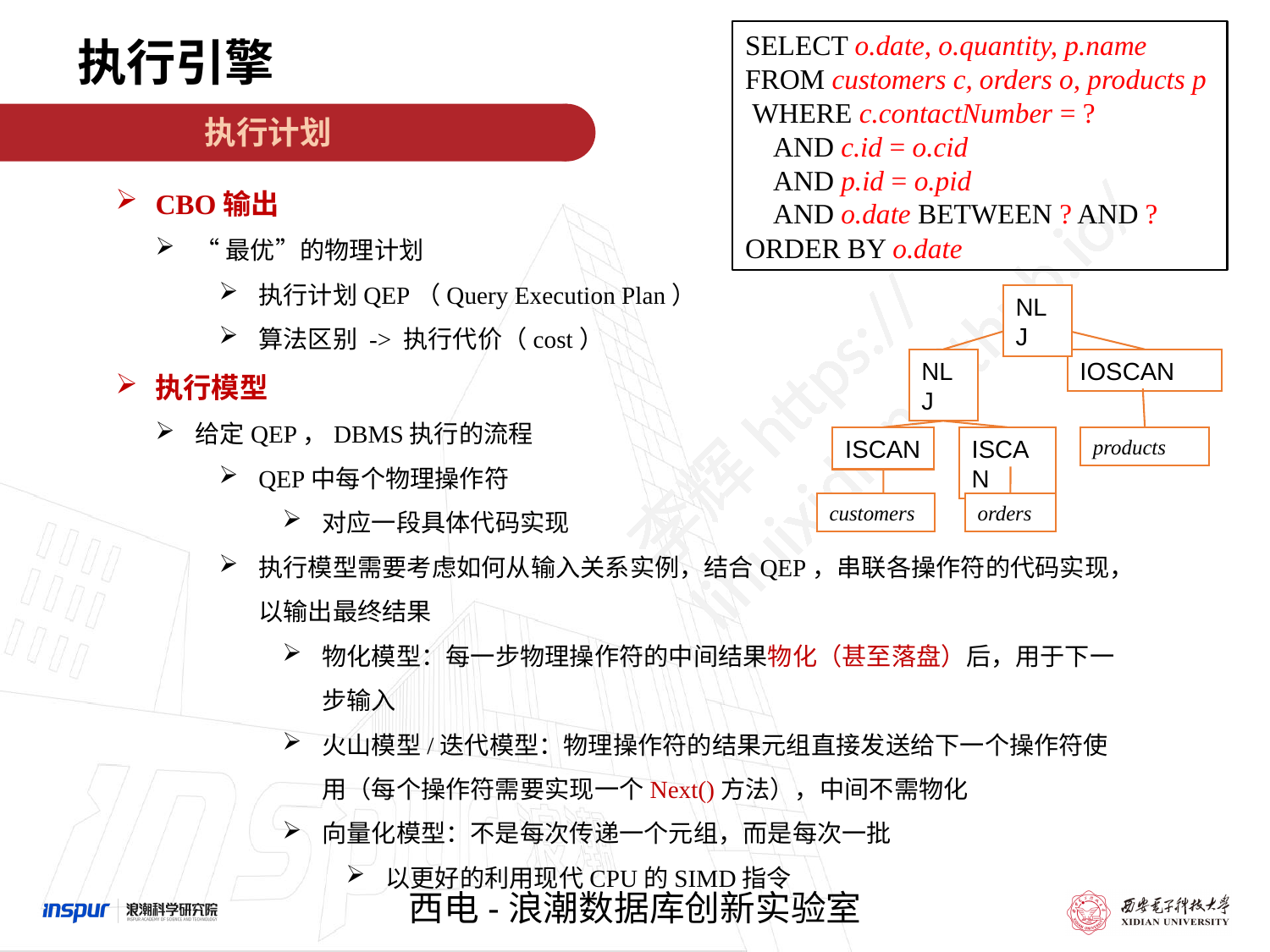

SELECT o.date, o.quantity, p.name
FROM customers c, orders o, products p   WHERE c.contactNumber = ?
    AND c.id = o.cid
    AND p.id = o.pid
    AND o.date BETWEEN ? AND ?
ORDER BY o.date
执行引擎

执行计划
CBO输出
“最优”的物理计划
执行计划QEP（Query Execution Plan）
算法区别 -> 执行代价（cost）
执行模型
给定QEP，DBMS执行的流程
QEP中每个物理操作符
对应一段具体代码实现
执行模型需要考虑如何从输入关系实例，结合QEP，串联各操作符的代码实现，以输出最终结果
物化模型：每一步物理操作符的中间结果物化（甚至落盘）后，用于下一步输入
火山模型/迭代模型：物理操作符的结果元组直接发送给下一个操作符使用（每个操作符需要实现一个Next()方法），中间不需物化
向量化模型：不是每次传递一个元组，而是每次一批
以更好的利用现代CPU的SIMD指令
NLJ
NLJ
IOSCAN
ISCAN
ISCAN
products
orders
customers